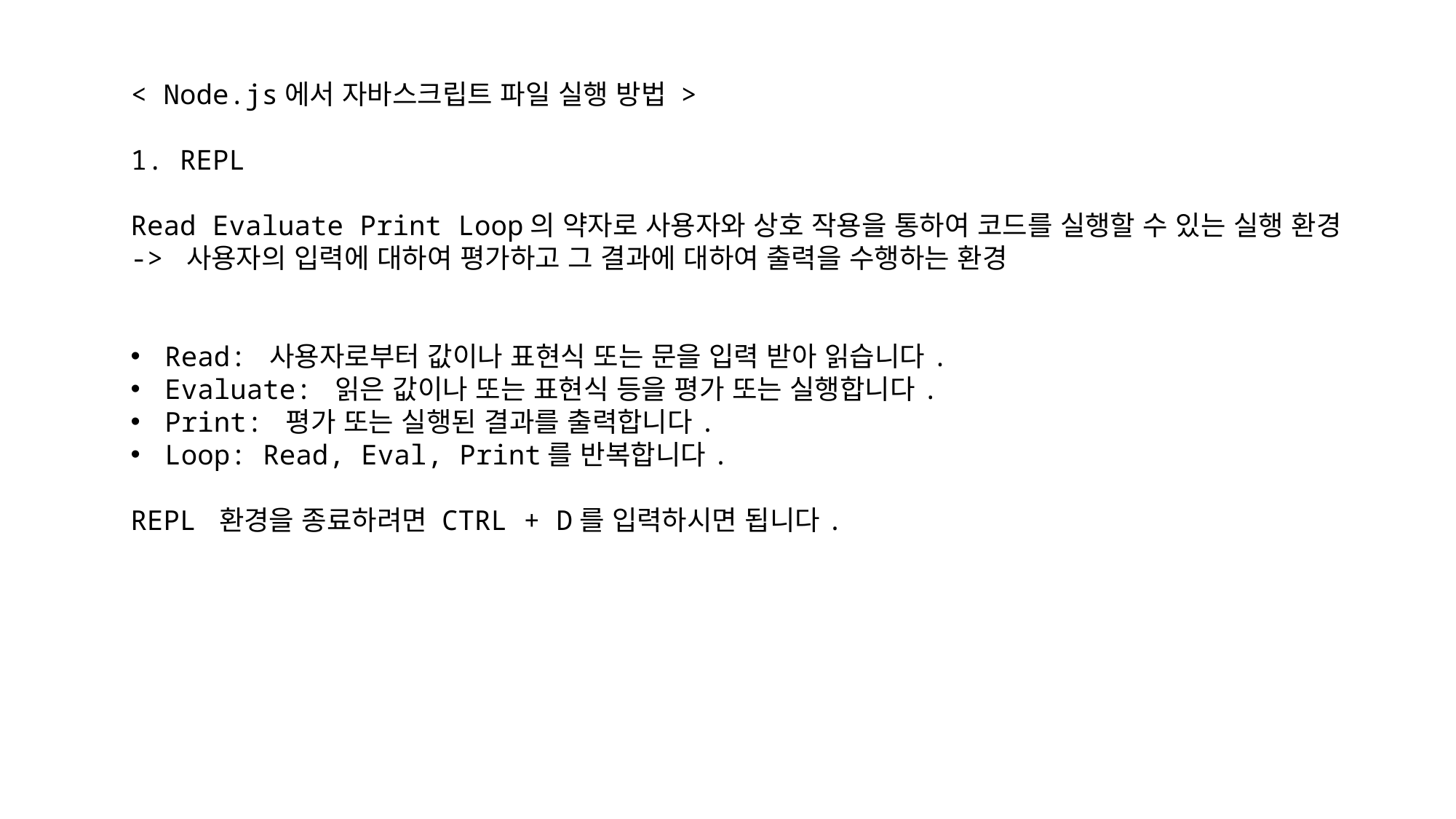

< Node.js에서 자바스크립트 파일 실행 방법 >

1. REPL

Read Evaluate Print Loop의 약자로 사용자와 상호 작용을 통하여 코드를 실행할 수 있는 실행 환경
-> 사용자의 입력에 대하여 평가하고 그 결과에 대하여 출력을 수행하는 환경

Read: 사용자로부터 값이나 표현식 또는 문을 입력 받아 읽습니다.
Evaluate: 읽은 값이나 또는 표현식 등을 평가 또는 실행합니다.
Print: 평가 또는 실행된 결과를 출력합니다.
Loop: Read, Eval, Print를 반복합니다.

REPL 환경을 종료하려면 CTRL + D를 입력하시면 됩니다.